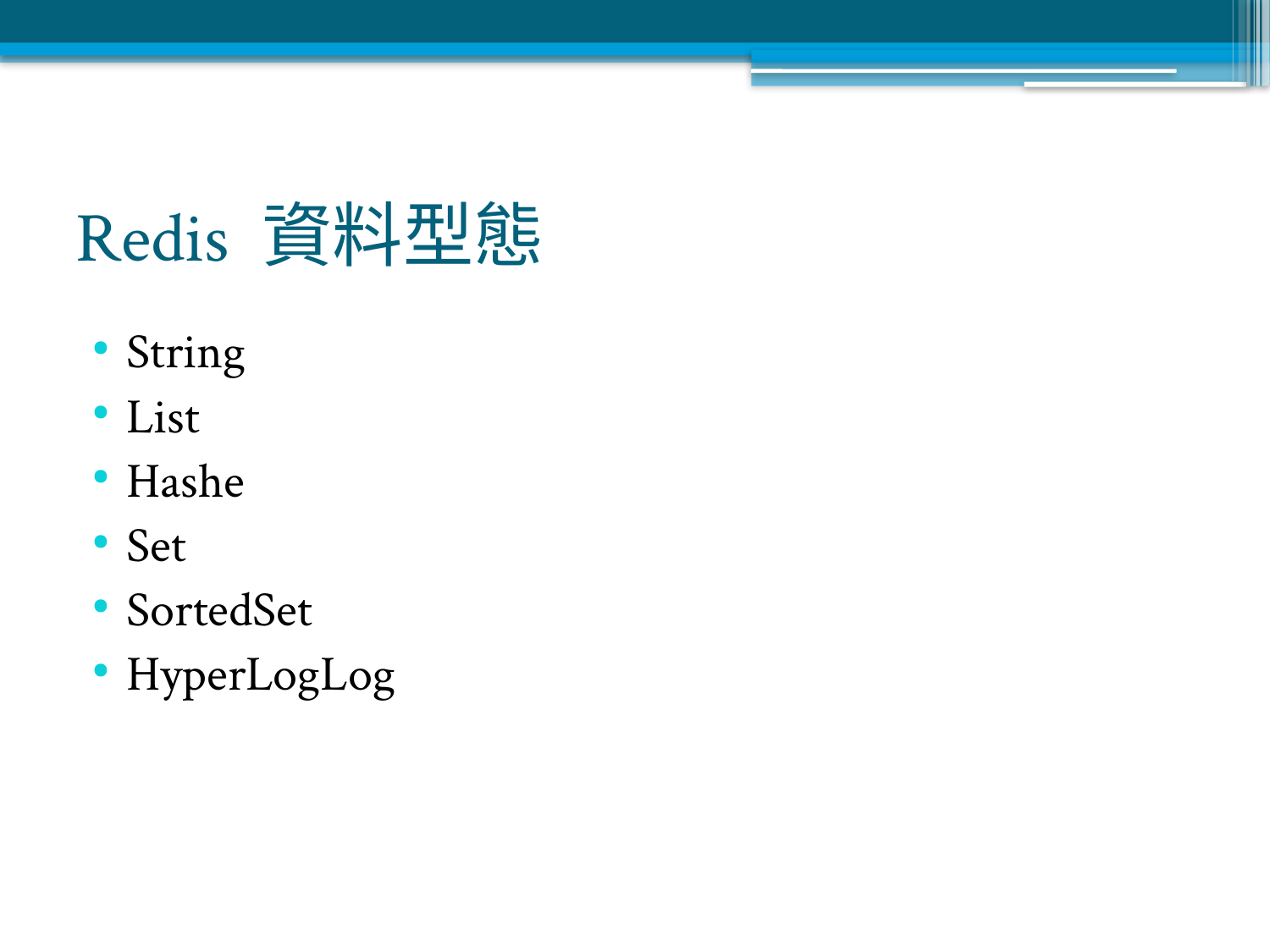

# Redis 資料型態
String
List
Hashe
Set
SortedSet
HyperLogLog